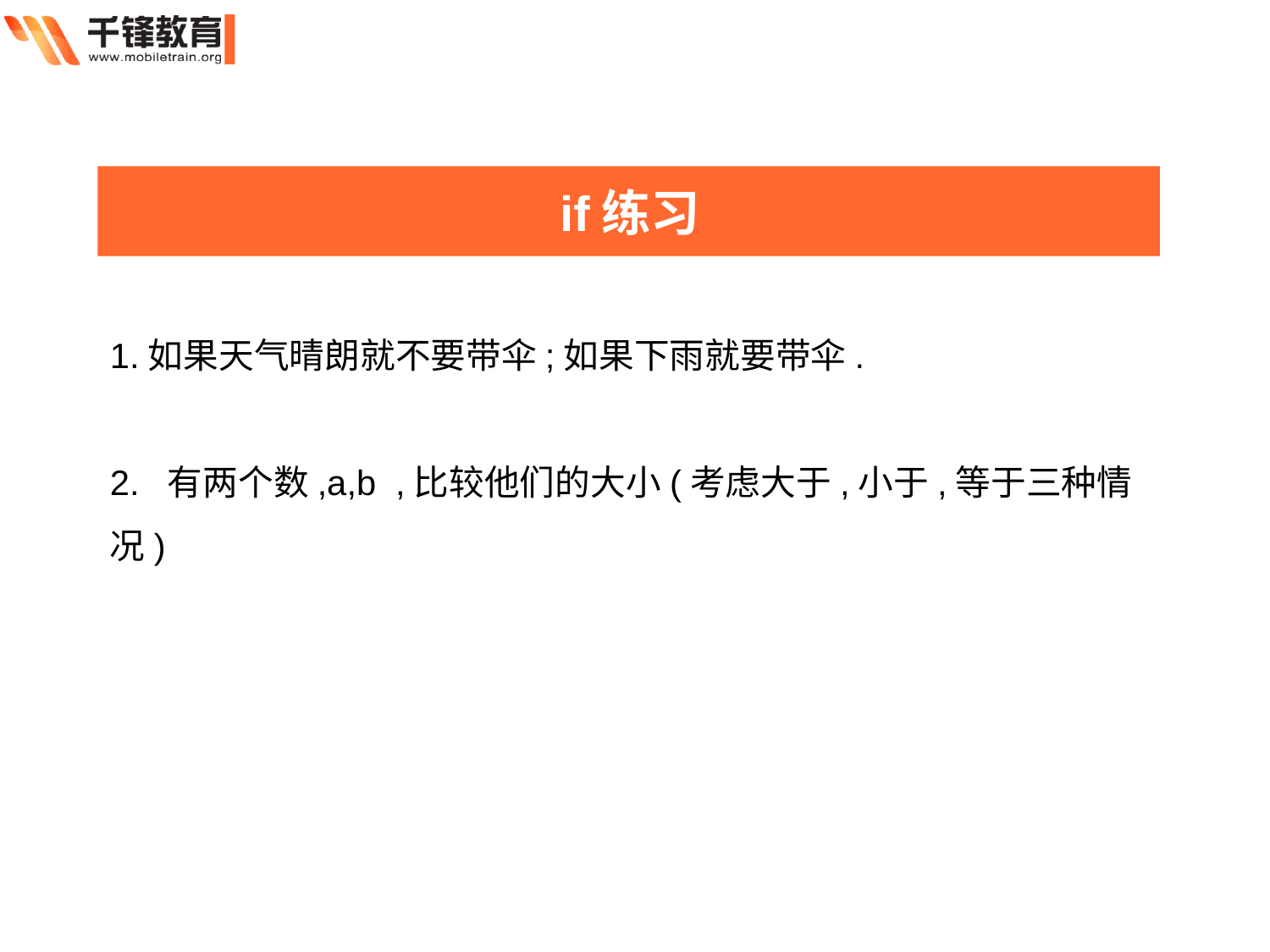

if练习
1.如果天气晴朗就不要带伞;如果下雨就要带伞.

2.  有两个数,a,b  ,比较他们的大小(考虑大于,小于,等于三种情况)